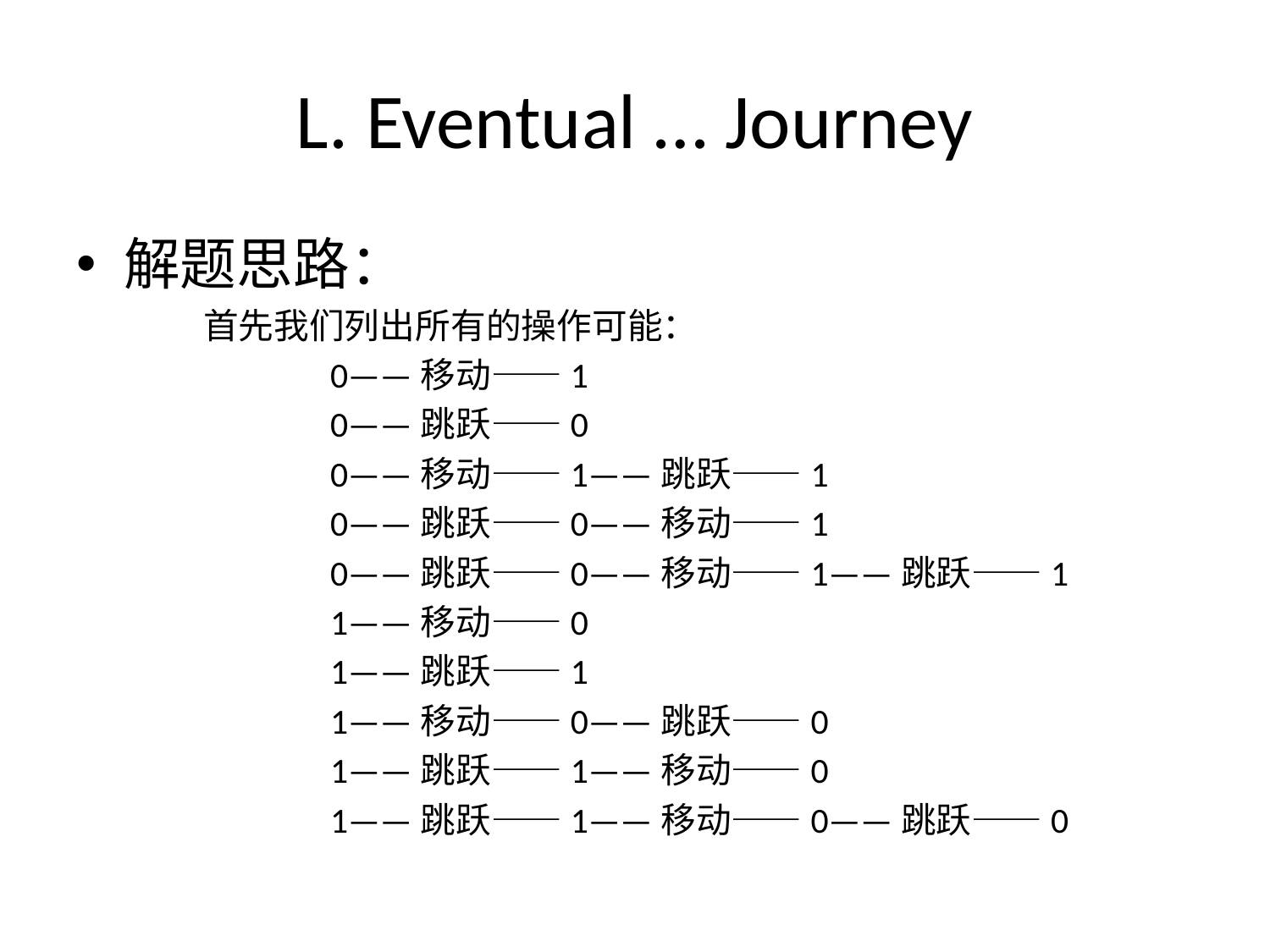

# L. Eventual … Journey
解题思路：
	首先我们列出所有的操作可能：
		0——移动——1
		0——跳跃——0
		0——移动——1——跳跃——1
		0——跳跃——0——移动——1
		0——跳跃——0——移动——1——跳跃——1
		1——移动——0
		1——跳跃——1
		1——移动——0——跳跃——0
		1——跳跃——1——移动——0
		1——跳跃——1——移动——0——跳跃——0